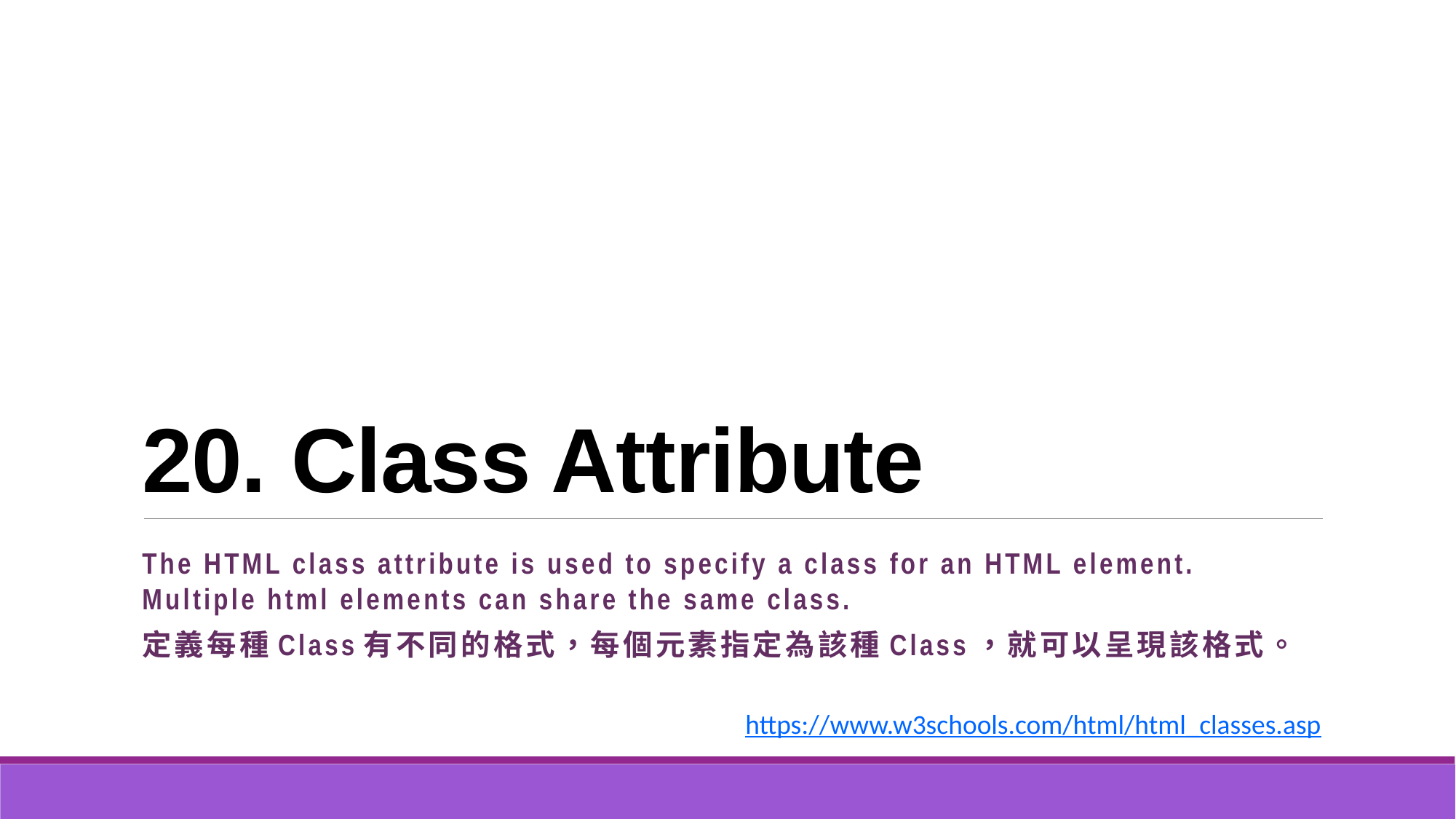

# 20. Class Attribute
The HTML class attribute is used to specify a class for an HTML element.
Multiple html elements can share the same class.
定義每種Class有不同的格式，每個元素指定為該種Class，就可以呈現該格式。

https://www.w3schools.com/html/html_classes.asp